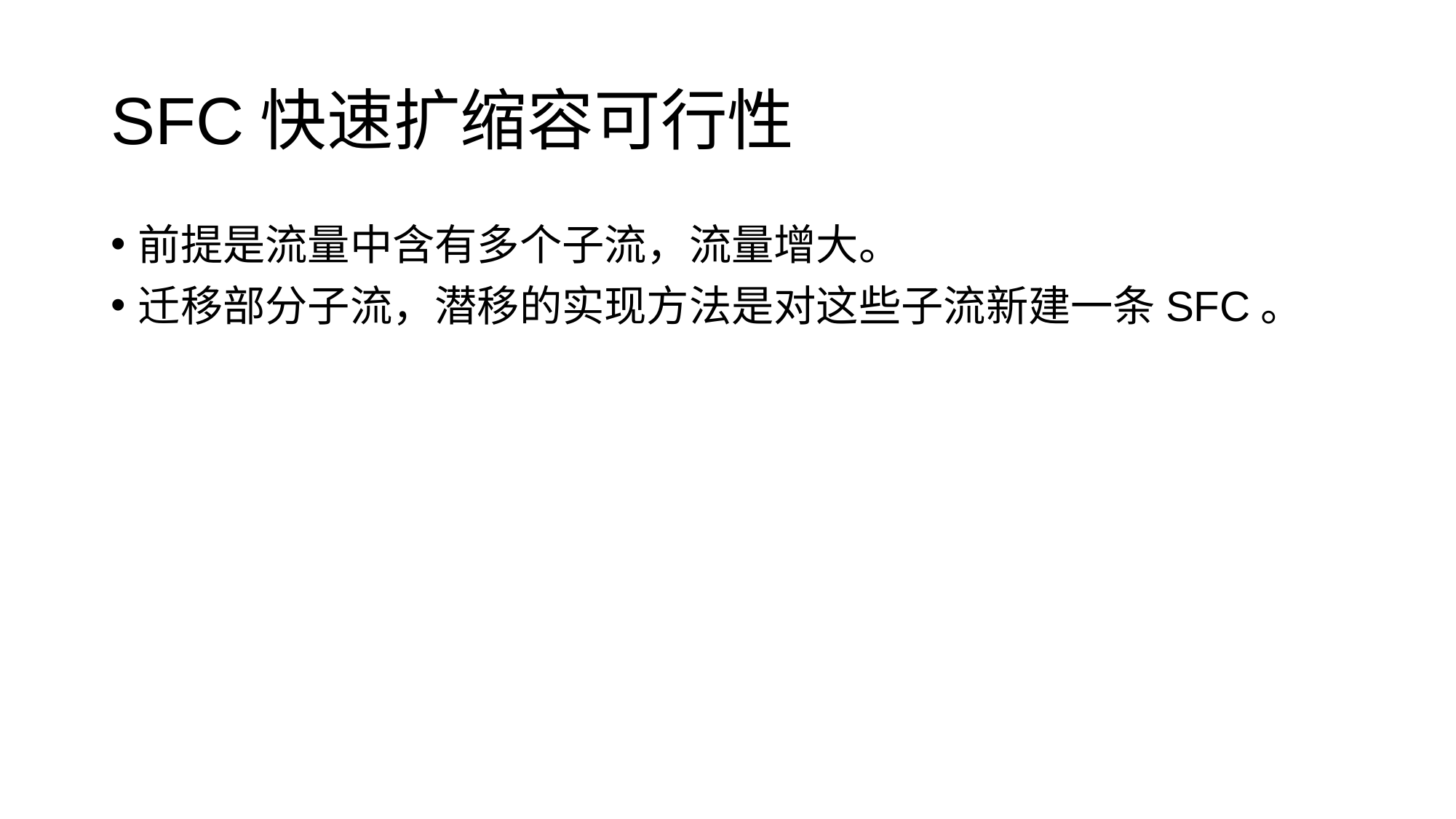

# SFC快速扩缩容可行性
前提是流量中含有多个子流，流量增大。
迁移部分子流，潜移的实现方法是对这些子流新建一条SFC。